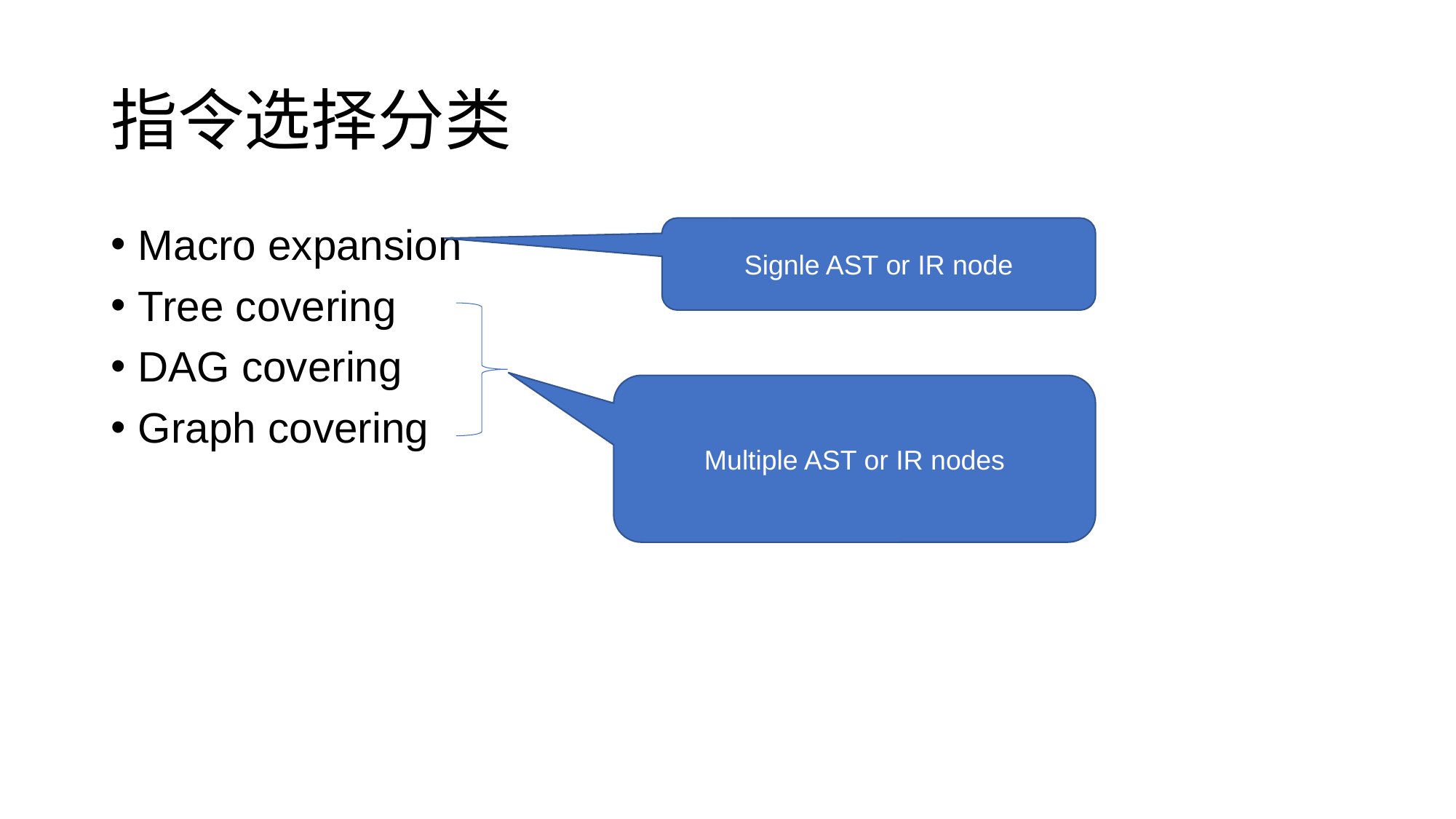

# 指令选择分类
Macro expansion
Tree covering
DAG covering
Graph covering

Signle AST or IR node

Multiple AST or IR nodes